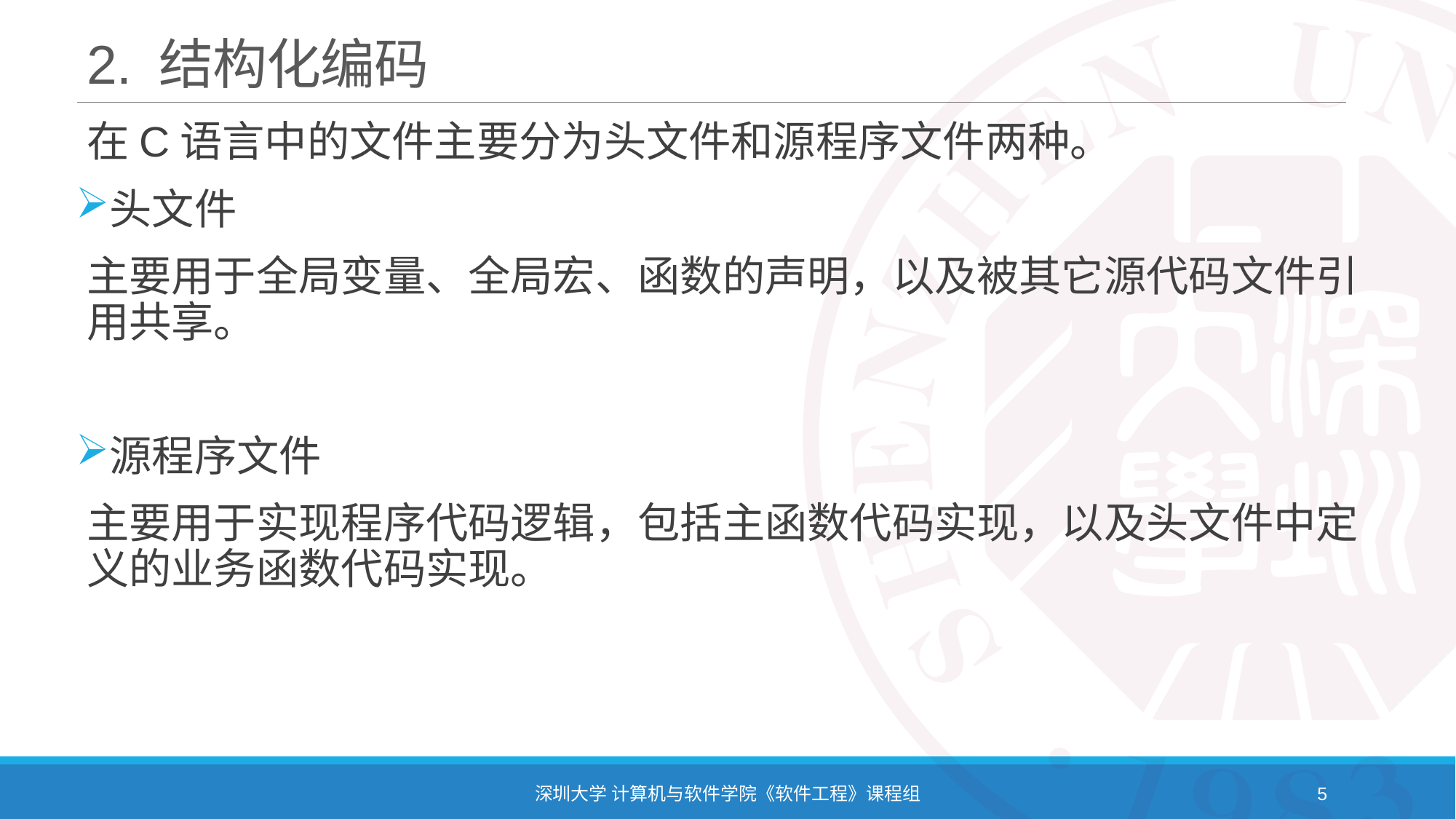

# 2. 结构化编码
在C语言中的文件主要分为头文件和源程序文件两种。
头文件
主要用于全局变量、全局宏、函数的声明，以及被其它源代码文件引用共享。

源程序文件
主要用于实现程序代码逻辑，包括主函数代码实现，以及头文件中定义的业务函数代码实现。

深圳大学 计算机与软件学院《软件工程》课程组
5